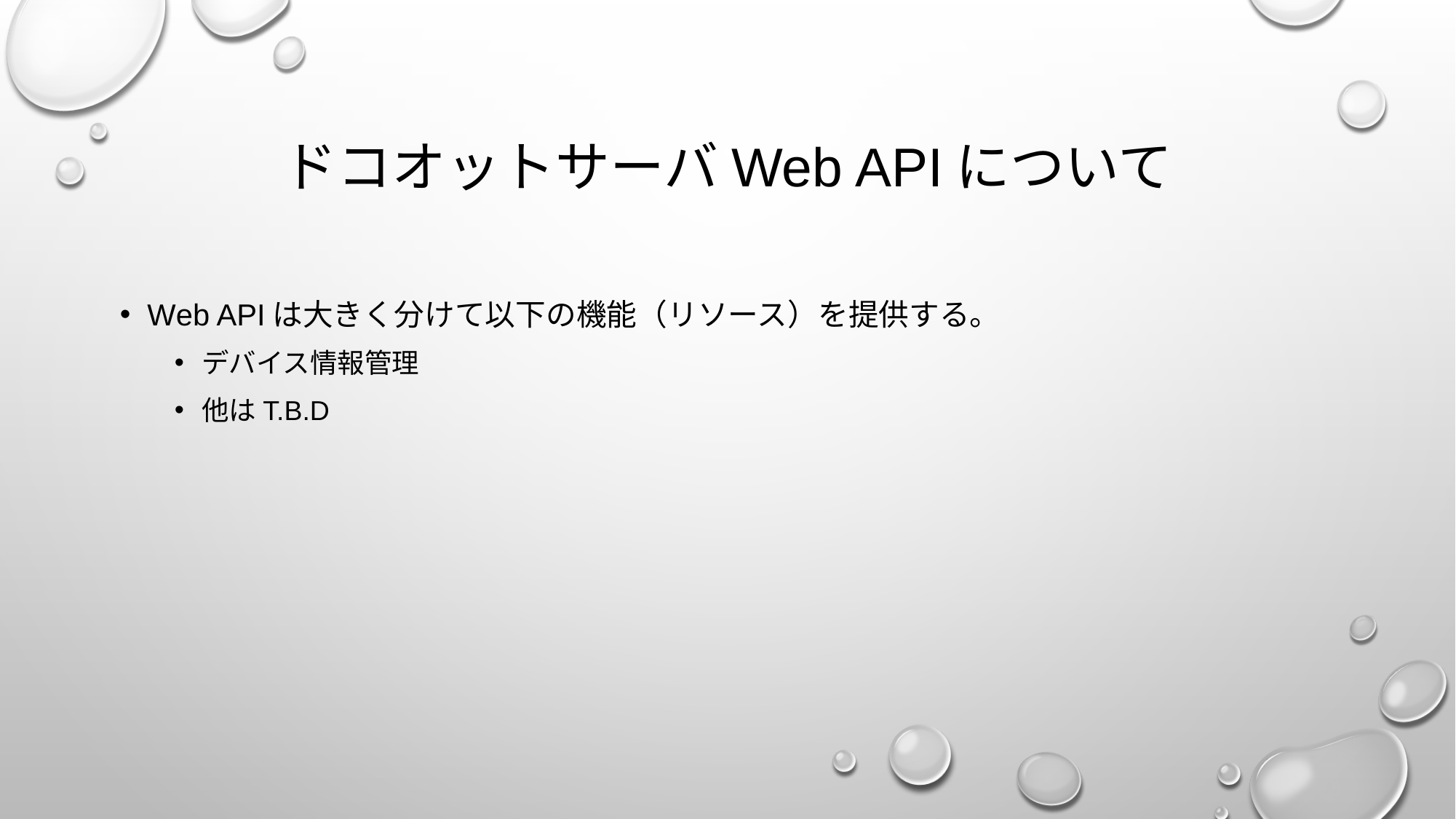

# ドコオットサーバWeb APIについて
Web APIは大きく分けて以下の機能（リソース）を提供する。
デバイス情報管理
他はT.B.D